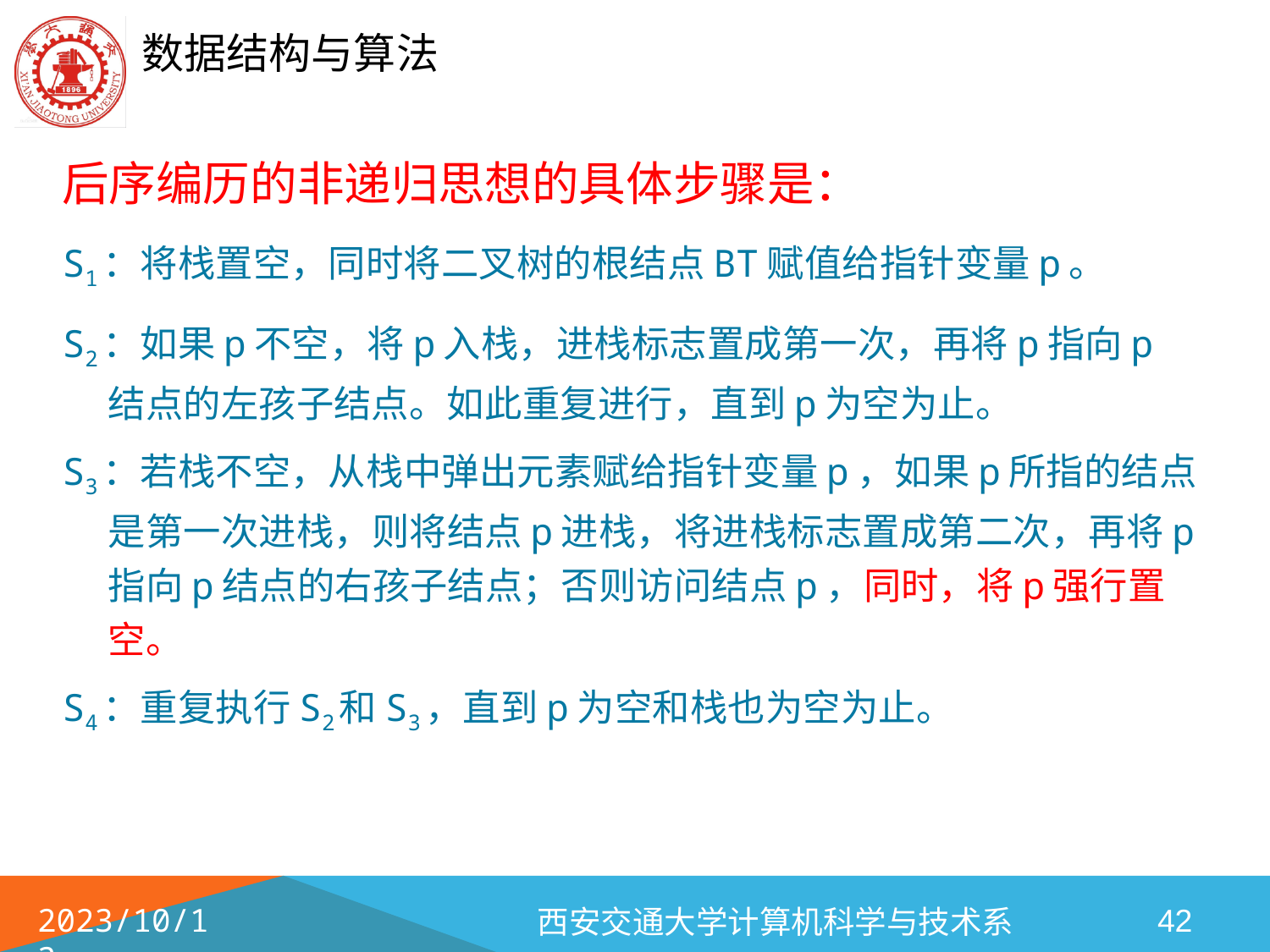

后序编历的非递归思想的具体步骤是：
S1：将栈置空，同时将二叉树的根结点BT赋值给指针变量p。
S2：如果p不空，将p入栈，进栈标志置成第一次，再将p指向p结点的左孩子结点。如此重复进行，直到p为空为止。
S3：若栈不空，从栈中弹出元素赋给指针变量p，如果p所指的结点是第一次进栈，则将结点p进栈，将进栈标志置成第二次，再将p指向p结点的右孩子结点；否则访问结点p，同时，将p强行置空。
S4：重复执行S2和S3，直到p为空和栈也为空为止。